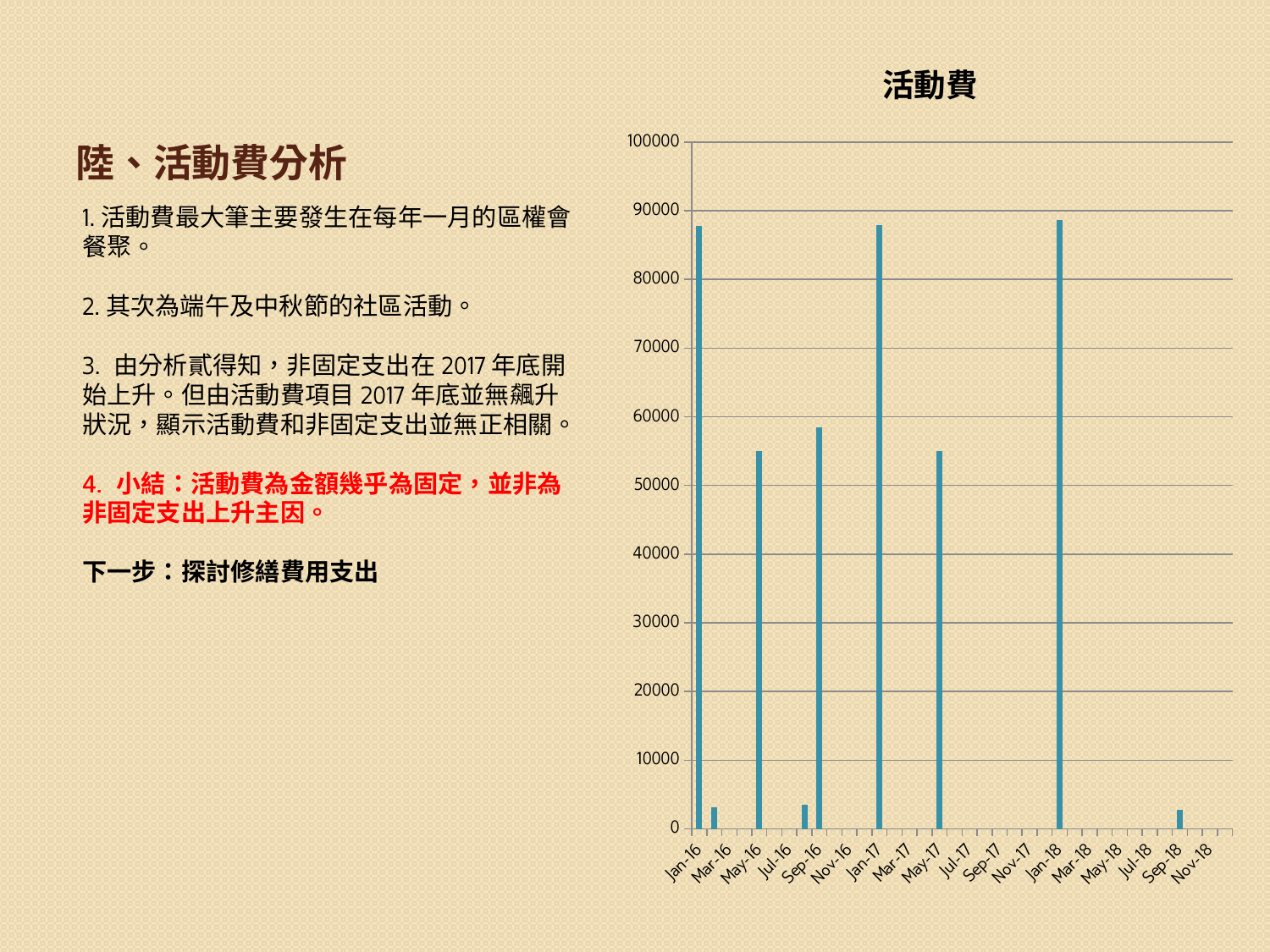

### Chart:

| Category | 活動費 |
|---|---|
| 42370 | 87818.0 |
| 42401 | 3090.0 |
| 42430 | 0.0 |
| 42461 | 0.0 |
| 42491 | 55000.0 |
| 42522 | 0.0 |
| 42552 | 0.0 |
| 42583 | 3460.0 |
| 42614 | 58500.0 |
| 42644 | 0.0 |
| 42675 | 0.0 |
| 42705 | 0.0 |
| 42736 | 87963.0 |
| 42767 | 0.0 |
| 42795 | 0.0 |
| 42826 | 0.0 |
| 42856 | 55000.0 |
| 42887 | 0.0 |
| 42917 | 0.0 |
| 42948 | 0.0 |
| 42979 | 0.0 |
| 43009 | 0.0 |
| 43040 | 0.0 |
| 43070 | 0.0 |
| 43101 | 88672.0 |
| 43132 | 0.0 |
| 43160 | 0.0 |
| 43191 | 0.0 |
| 43221 | 0.0 |
| 43252 | 0.0 |
| 43282 | 0.0 |
| 43313 | 0.0 |
| 43344 | 2800.0 |
| 43374 | 0.0 |
| 43405 | 0.0 |
| 43435 | 0.0 |
|  | None |
|  | None |
|  | None |
# 陸、活動費分析
1.活動費最大筆主要發生在每年一月的區權會餐聚。

2.其次為端午及中秋節的社區活動。

3. 由分析貳得知，非固定支出在2017年底開始上升。但由活動費項目2017年底並無飆升狀況，顯示活動費和非固定支出並無正相關。

4. 小結：活動費為金額幾乎為固定，並非為非固定支出上升主因。

下一步：探討修繕費用支出